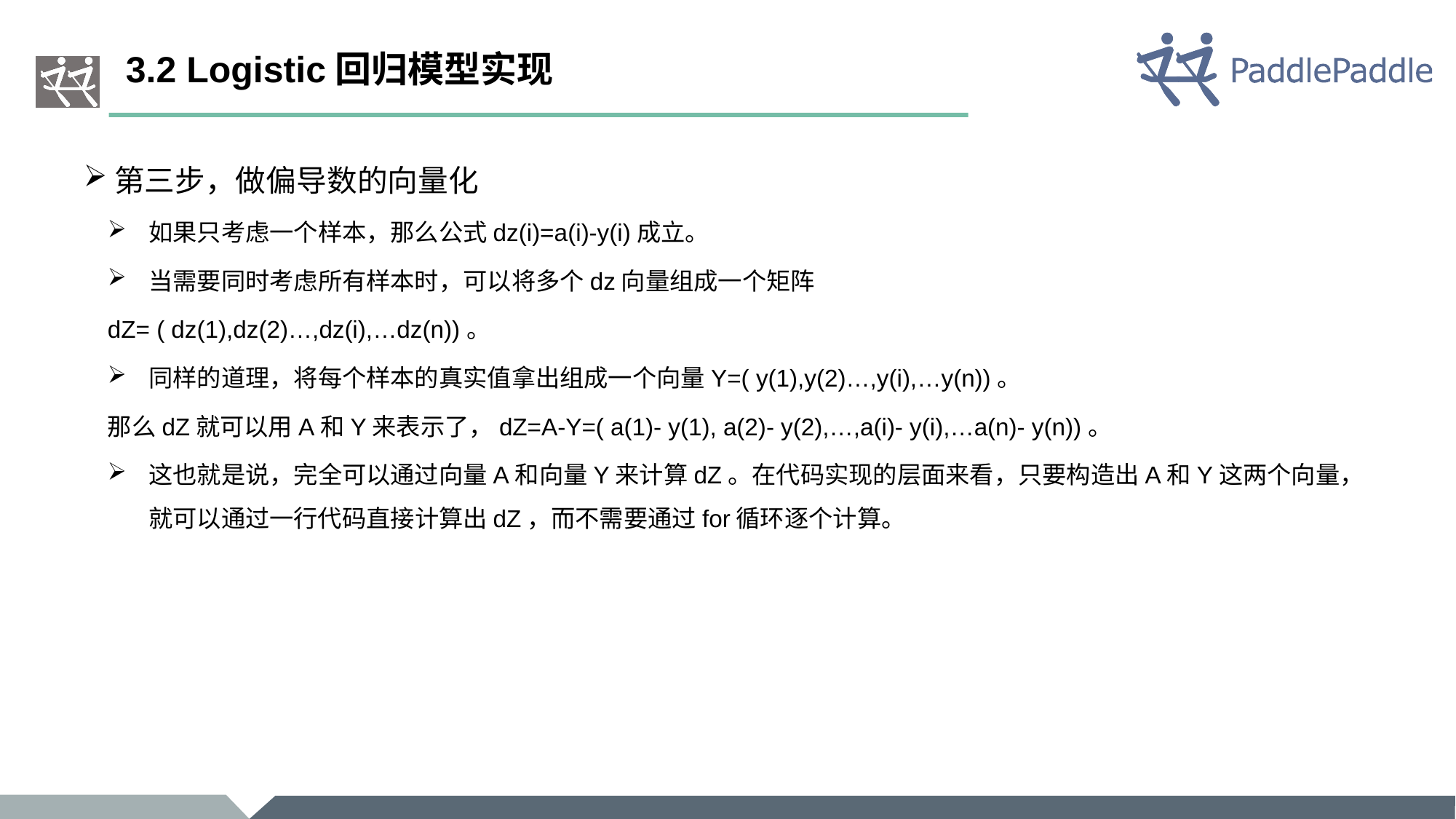

# 3.2 Logistic回归模型实现
第三步，做偏导数的向量化
如果只考虑一个样本，那么公式dz(i)=a(i)-y(i)成立。
当需要同时考虑所有样本时，可以将多个dz向量组成一个矩阵
dZ= ( dz(1),dz(2)…,dz(i),…dz(n))。
同样的道理，将每个样本的真实值拿出组成一个向量Y=( y(1),y(2)…,y(i),…y(n))。
那么dZ就可以用A和Y来表示了，dZ=A-Y=( a(1)- y(1), a(2)- y(2),…,a(i)- y(i),…a(n)- y(n))。
这也就是说，完全可以通过向量A和向量Y来计算dZ。在代码实现的层面来看，只要构造出A和Y这两个向量，就可以通过一行代码直接计算出dZ，而不需要通过for循环逐个计算。